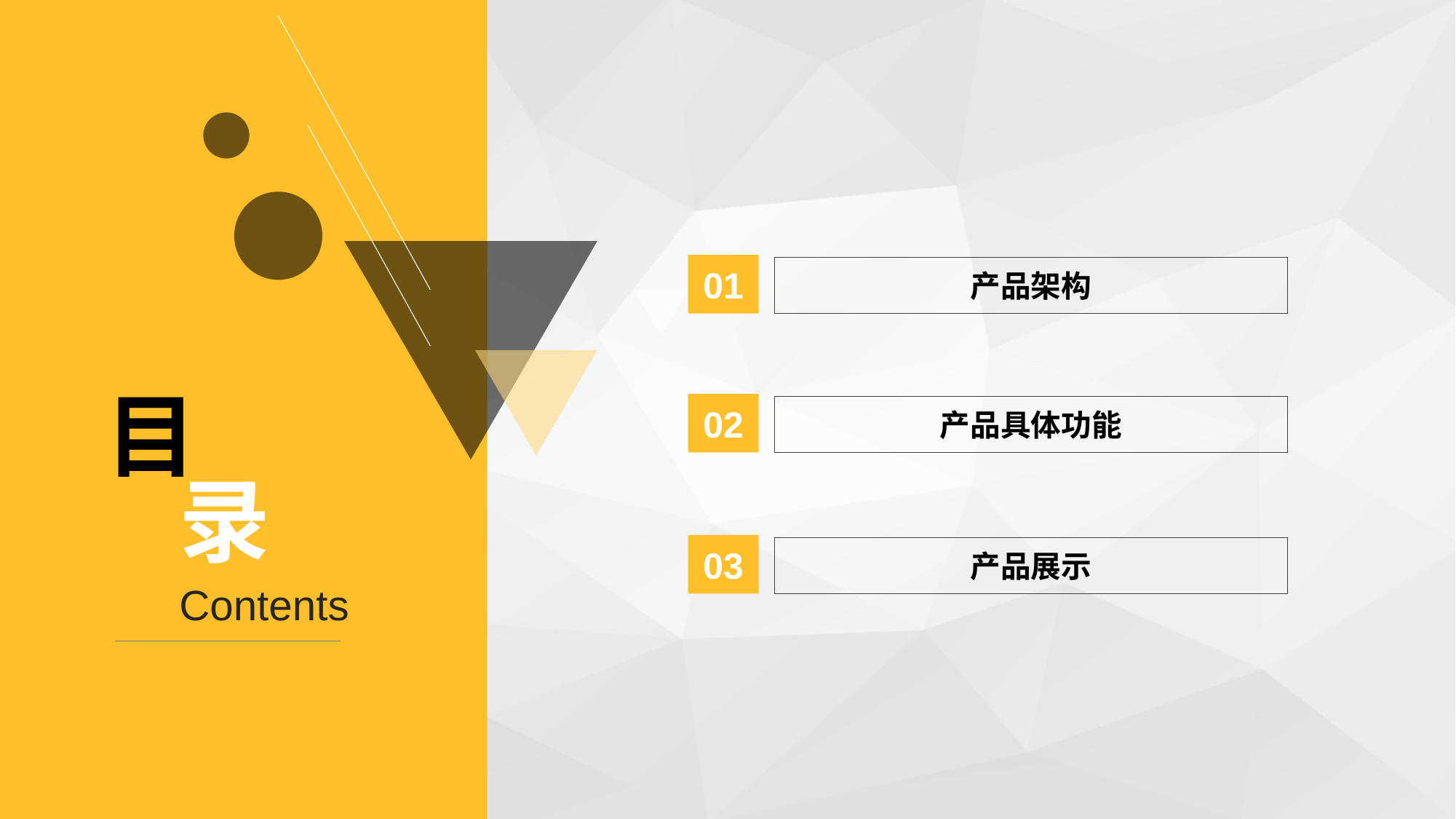

01
产品架构
目
录
Contents
02
产品具体功能
03
产品展示